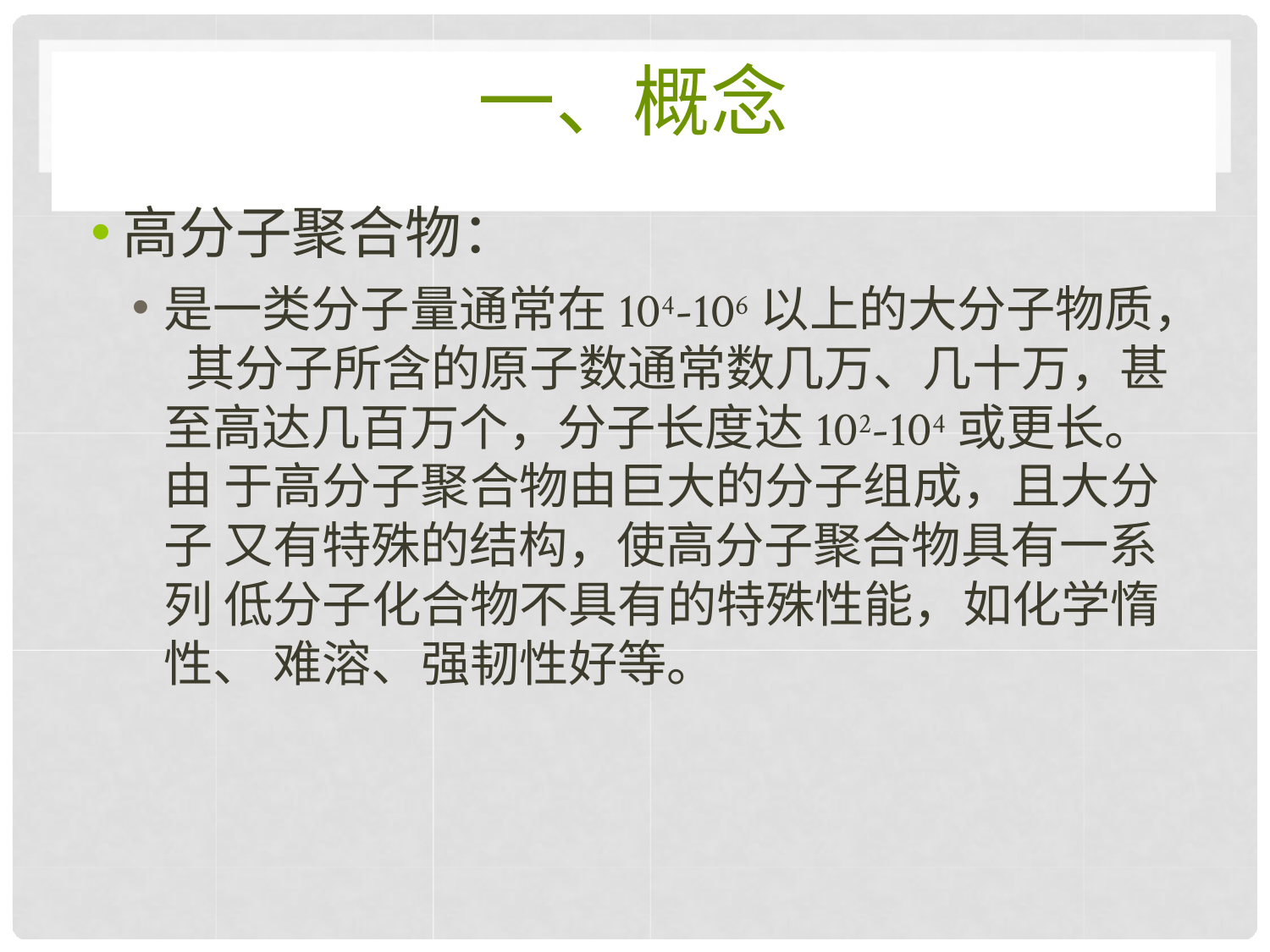

# 一、概念
高分子聚合物：
是一类分子量通常在104-106以上的大分子物质，  其分子所含的原子数通常数几万、几十万，甚 至高达几百万个，分子长度达102-104或更长。由 于高分子聚合物由巨大的分子组成，且大分子 又有特殊的结构，使高分子聚合物具有一系列 低分子化合物不具有的特殊性能，如化学惰性、 难溶、强韧性好等。